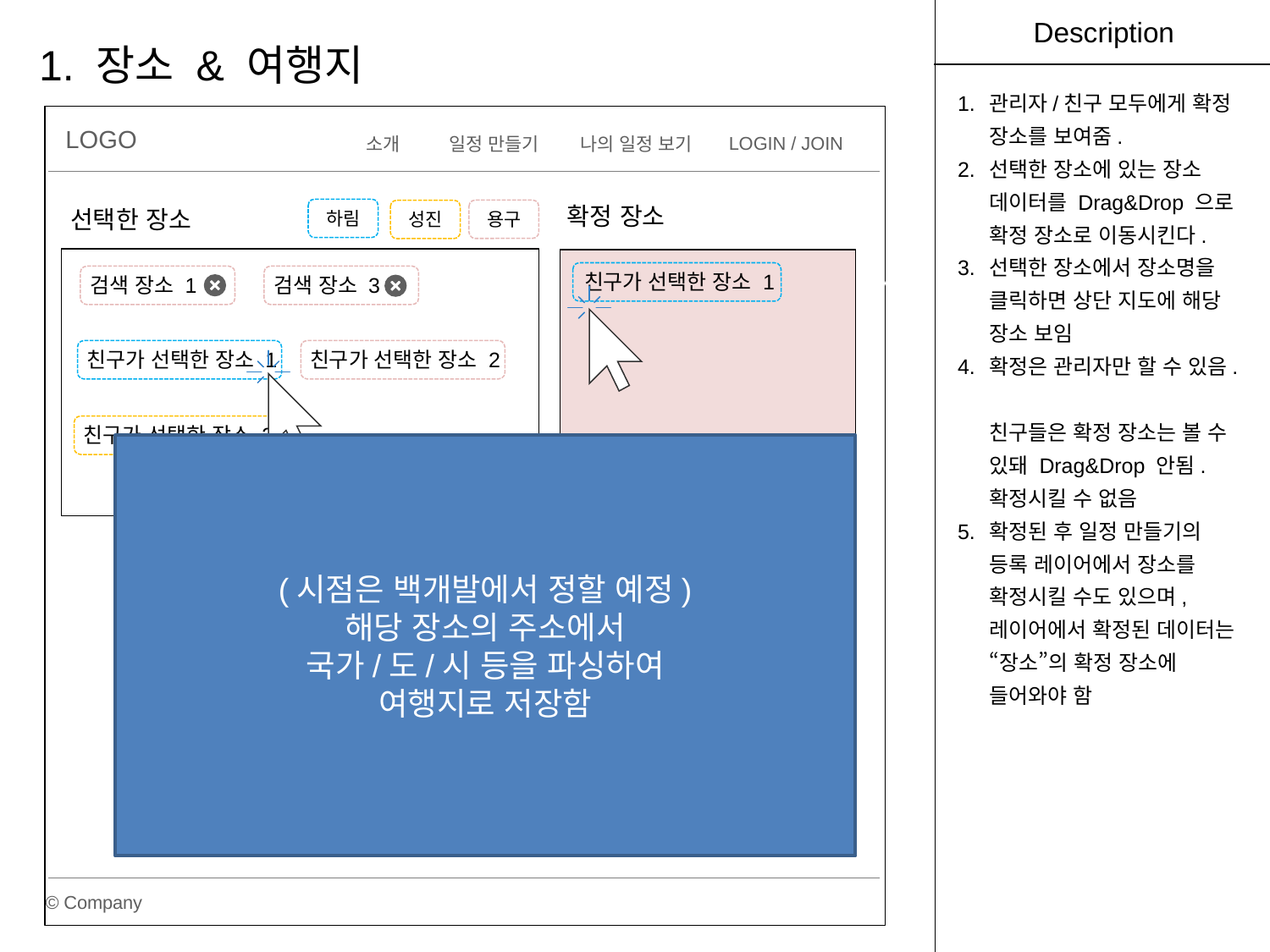

Description
1. 장소 & 여행지
관리자/친구 모두에게 확정 장소를 보여줌.
선택한 장소에 있는 장소 데이터를 Drag&Drop 으로 확정 장소로 이동시킨다.
선택한 장소에서 장소명을 클릭하면 상단 지도에 해당 장소 보임
확정은 관리자만 할 수 있음.
친구들은 확정 장소는 볼 수 있돼 Drag&Drop 안됨. 확정시킬 수 없음
확정된 후 일정 만들기의 등록 레이어에서 장소를 확정시킬 수도 있으며, 레이어에서 확정된 데이터는 “장소”의 확정 장소에 들어와야 함

LOGO
© Company
LOGIN / JOIN
일정 만들기
소개
나의 일정 보기
확정 장소
선택한 장소
하림
용구
성진

친구가 선택한 장소 1

검색 장소 3

검색 장소 1

Day
Work week
Week
Month
Today

친구가 선택한 장소 1

친구가 선택한 장소 2

친구가 선택한 장소 3
(시점은 백개발에서 정할 예정)
해당 장소의 주소에서
국가/도/시 등을 파싱하여
여행지로 저장함